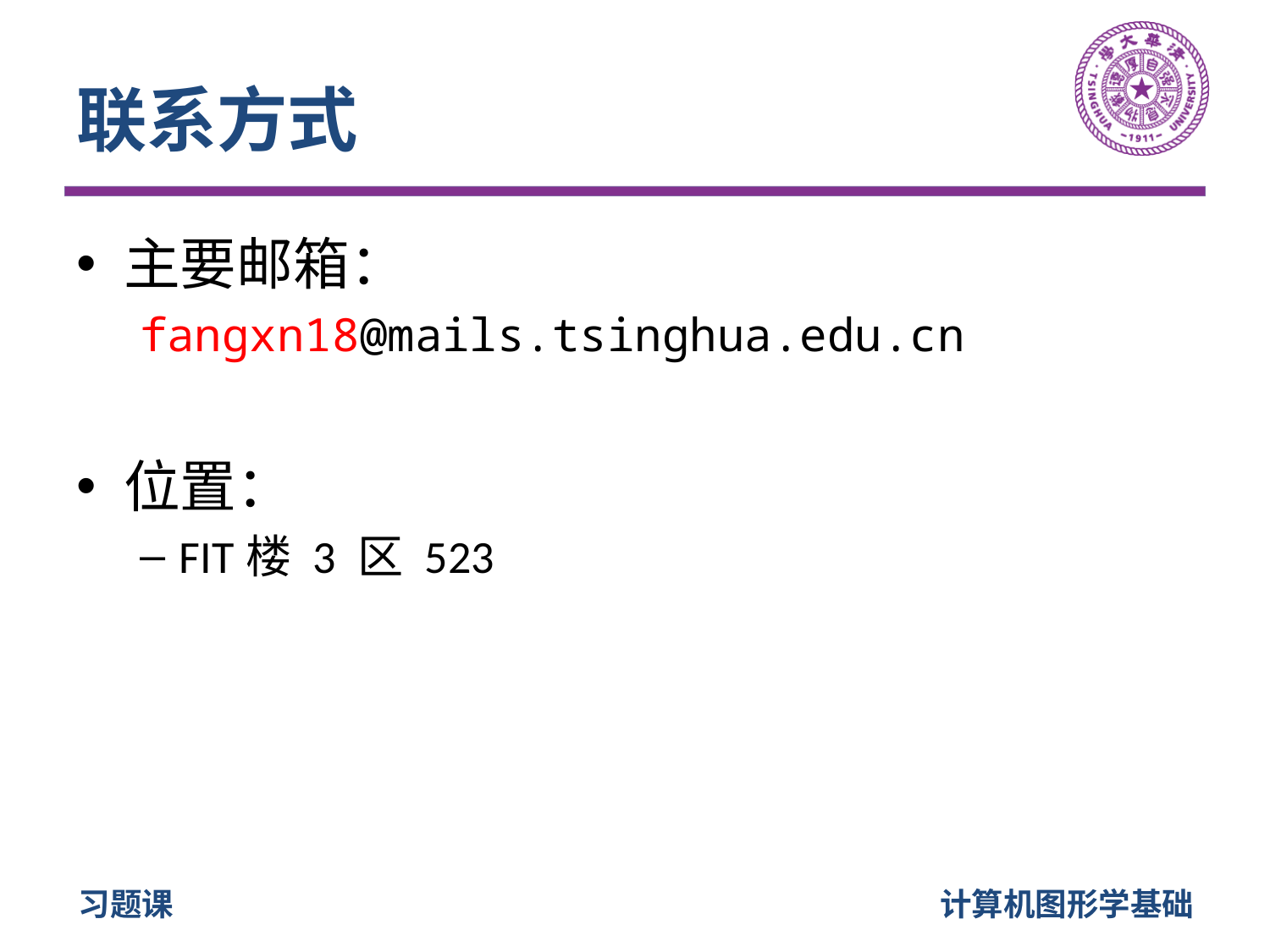

# 联系方式
主要邮箱：
fangxn18@mails.tsinghua.edu.cn

位置：
FIT楼 3 区 523